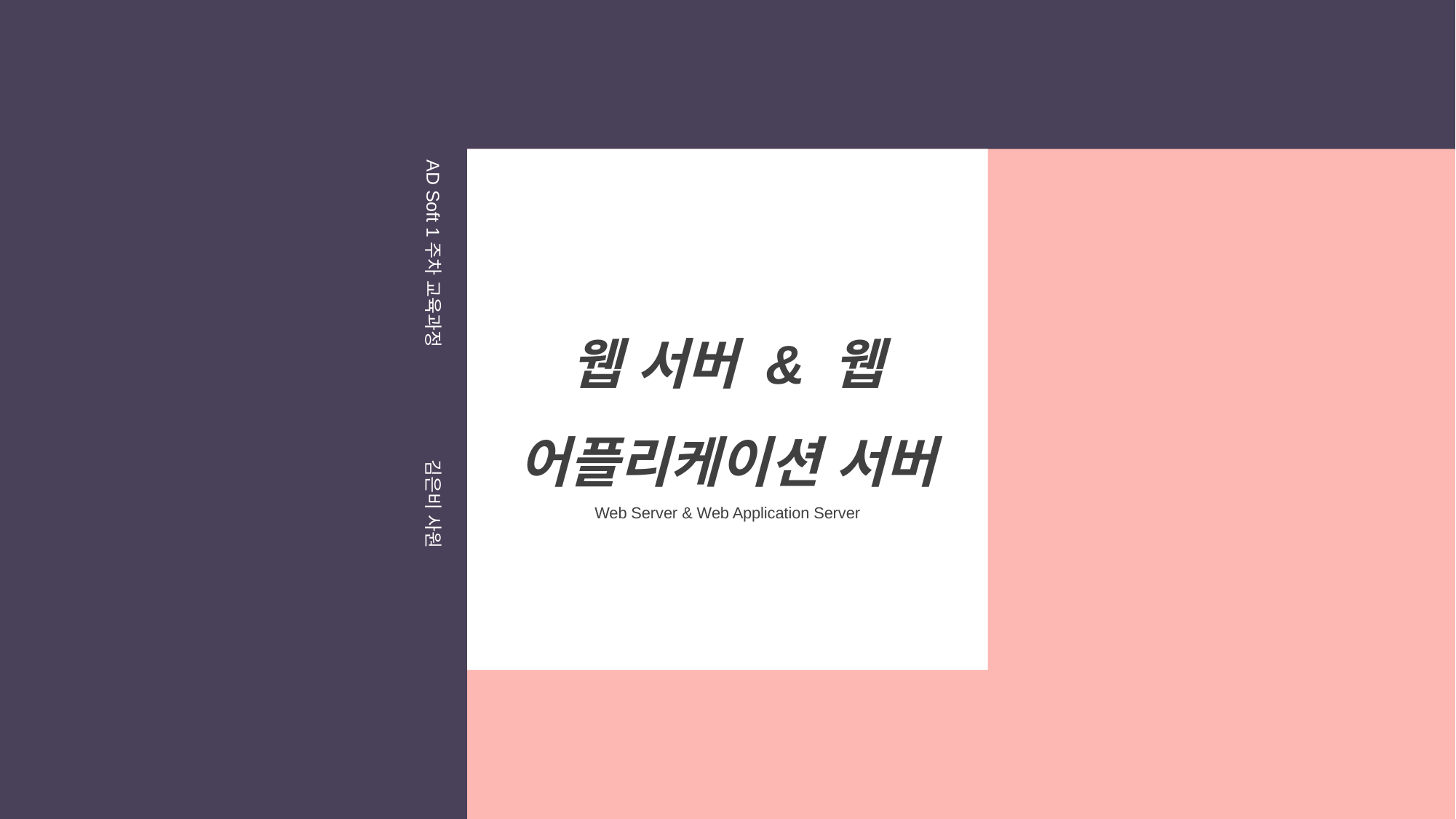

AD Soft 1주차 교육과정                      김은비 사원

웹 서버 & 웹 어플리케이션 서버
Web Server & Web Application Server